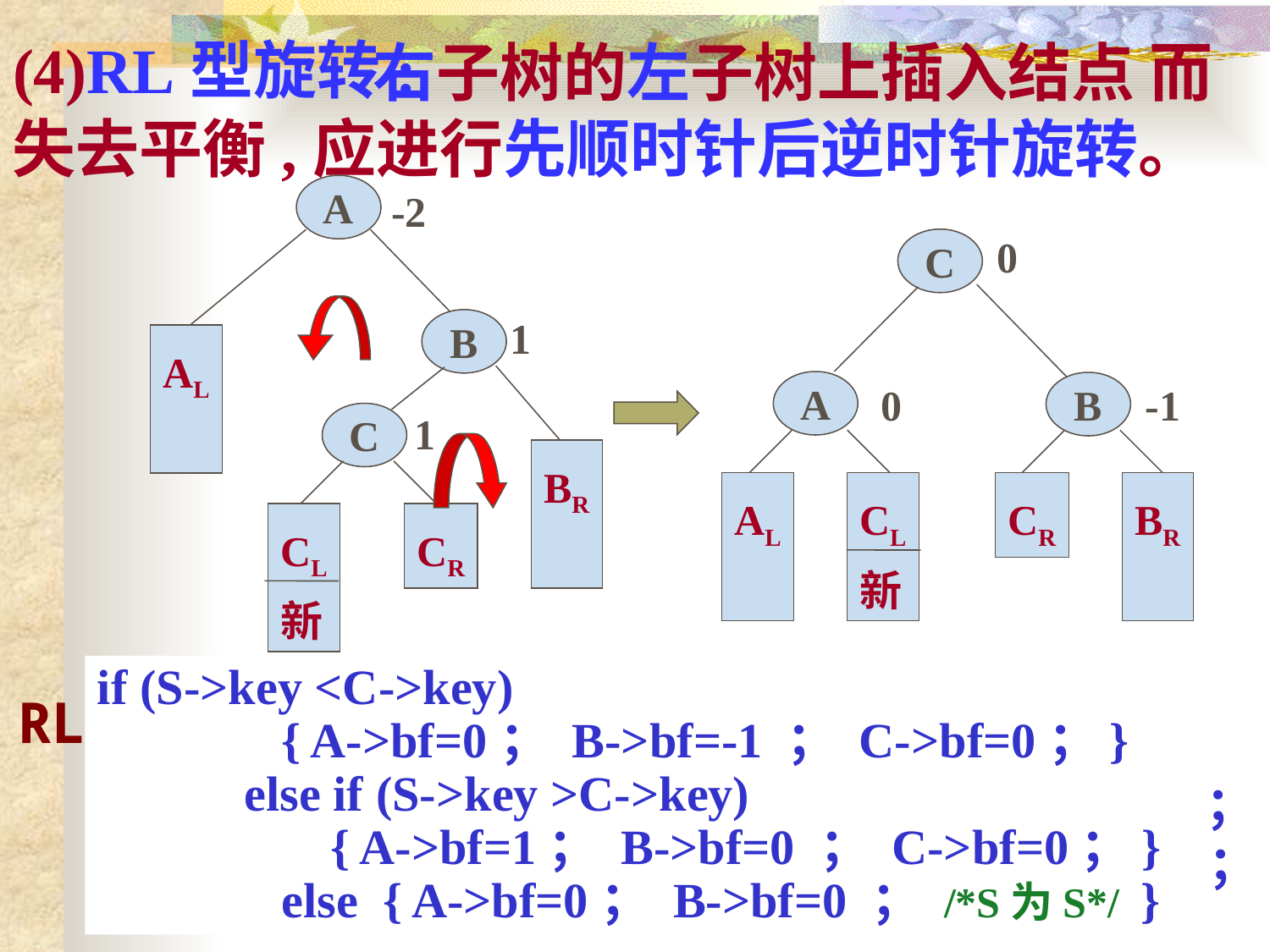

# (4)RL型旋转:
                        右子树的左子树上插入结点 而失去平衡,应进行先顺时针后逆时针旋转。
-2
A

1
B
AL

1
C
BR

CL
新
CR

0
C

A
B

AL

CL
新
CR
BR

0
-1

if (S->key <C->key)
               { A->bf=0； B->bf=-1 ； C->bf=0；}
            else if (S->key >C->key)
                   { A->bf=1； B->bf=0 ； C->bf=0；}
               else  { A->bf=0； B->bf=0 ； /*S为S*/  }
RL型失衡的特点是：A->bf=-2，B->bf=1。
操作: B=A->rchild；C=B->lchild；B->lchild=C->rchild；
           A->rchild=C->lchild； C->lchild=A；C->rchild=B；